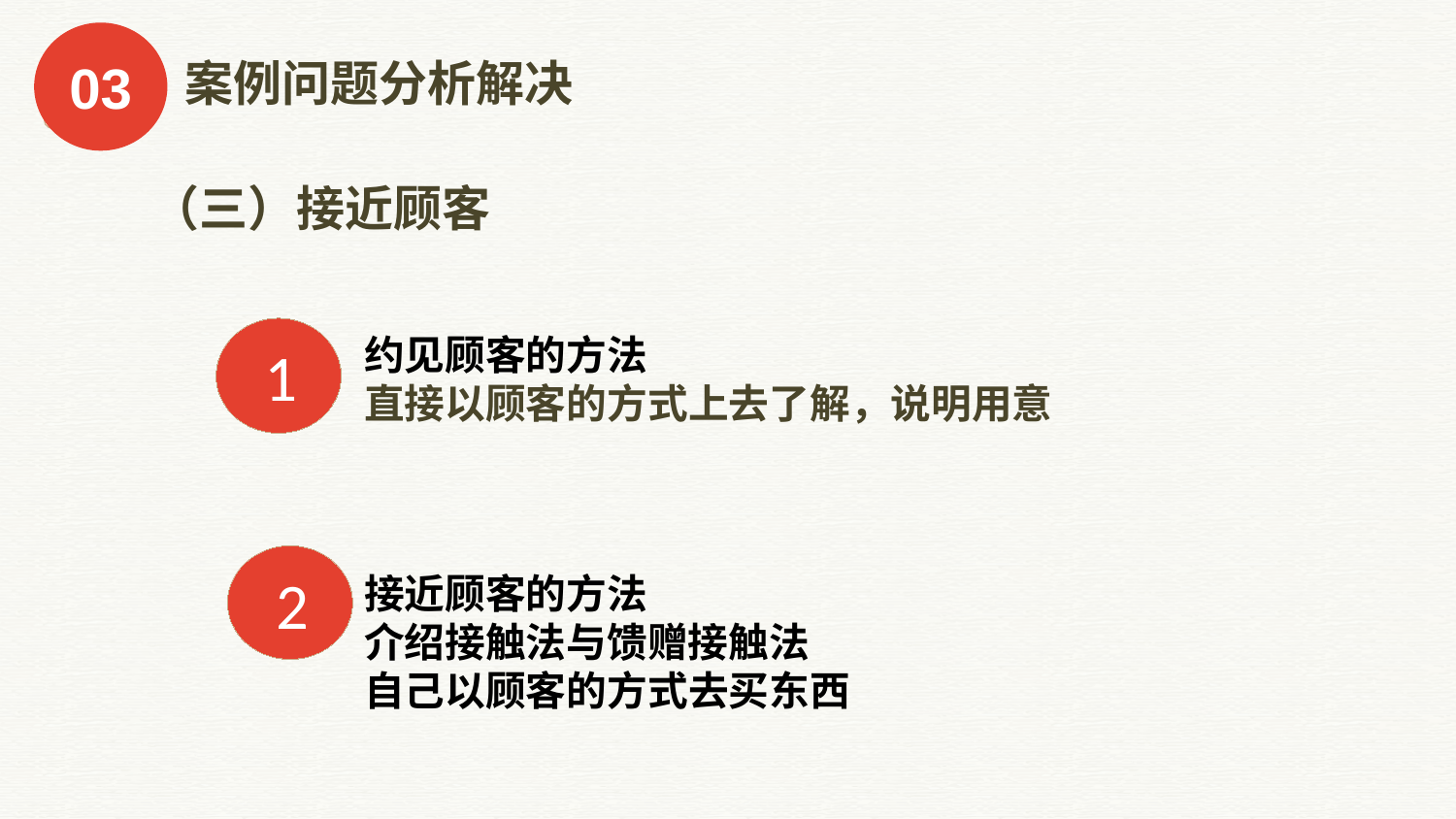

03
案例问题分析解决
（三）接近顾客

1
约见顾客的方法
直接以顾客的方式上去了解，说明用意

2
接近顾客的方法
介绍接触法与馈赠接触法
自己以顾客的方式去买东西